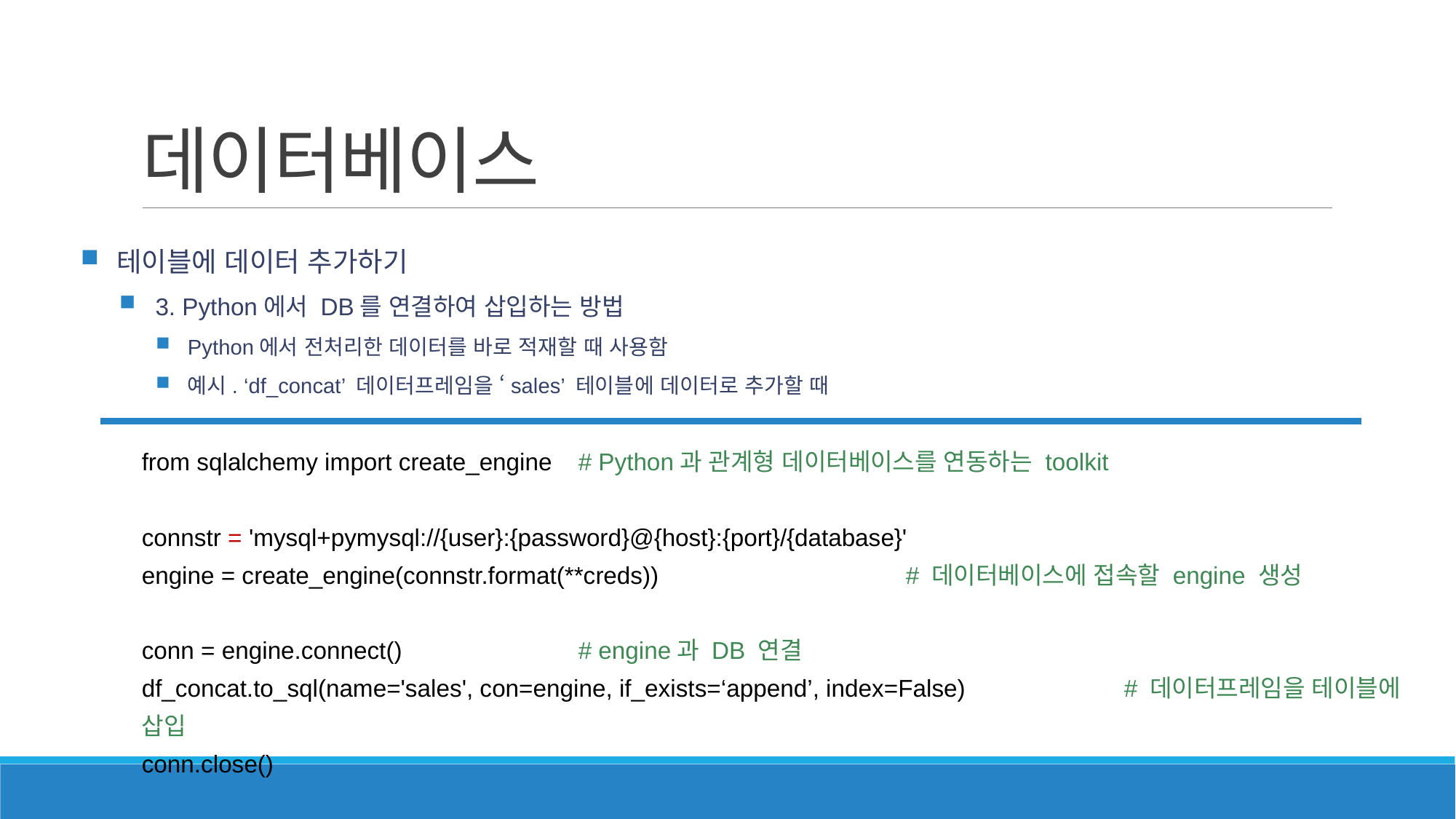

# 데이터베이스
테이블에 데이터 추가하기
3. Python에서 DB를 연결하여 삽입하는 방법
Python에서 전처리한 데이터를 바로 적재할 때 사용함
예시. ‘df_concat’ 데이터프레임을 ‘sales’ 테이블에 데이터로 추가할 때

from sqlalchemy import create_engine	# Python과 관계형 데이터베이스를 연동하는 toolkit

connstr = 'mysql+pymysql://{user}:{password}@{host}:{port}/{database}'
engine = create_engine(connstr.format(**creds))			# 데이터베이스에 접속할 engine 생성

conn = engine.connect()		# engine과 DB 연결
df_concat.to_sql(name='sales', con=engine, if_exists=‘append’, index=False)		# 데이터프레임을 테이블에 삽입
conn.close()